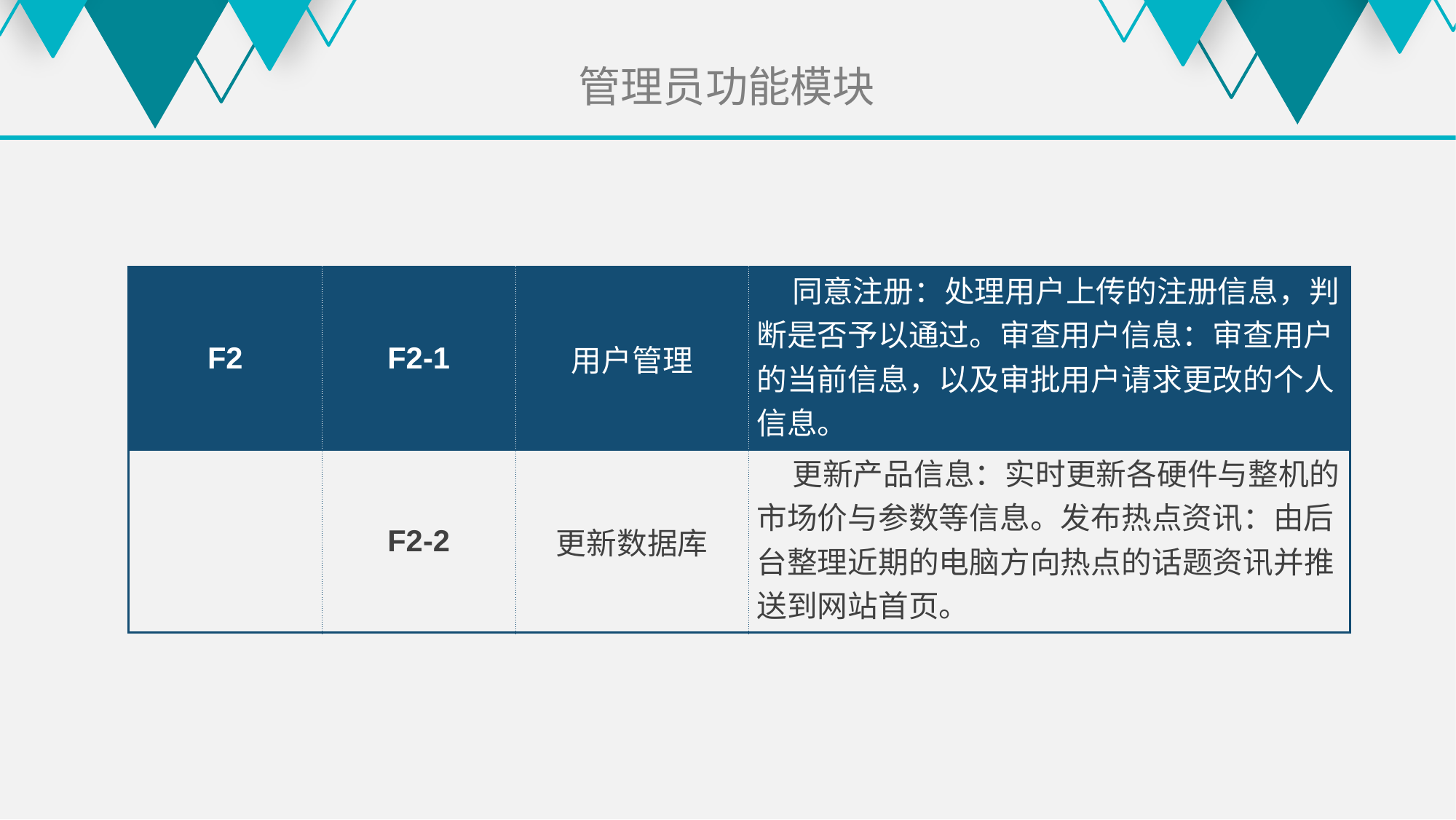

管理员功能模块
| F2 | F2-1 | 用户管理 | 同意注册：处理用户上传的注册信息，判断是否予以通过。审查用户信息：审查用户的当前信息，以及审批用户请求更改的个人信息。 |
| --- | --- | --- | --- |
|  | F2-2 | 更新数据库 | 更新产品信息：实时更新各硬件与整机的市场价与参数等信息。发布热点资讯：由后台整理近期的电脑方向热点的话题资讯并推送到网站首页。 |